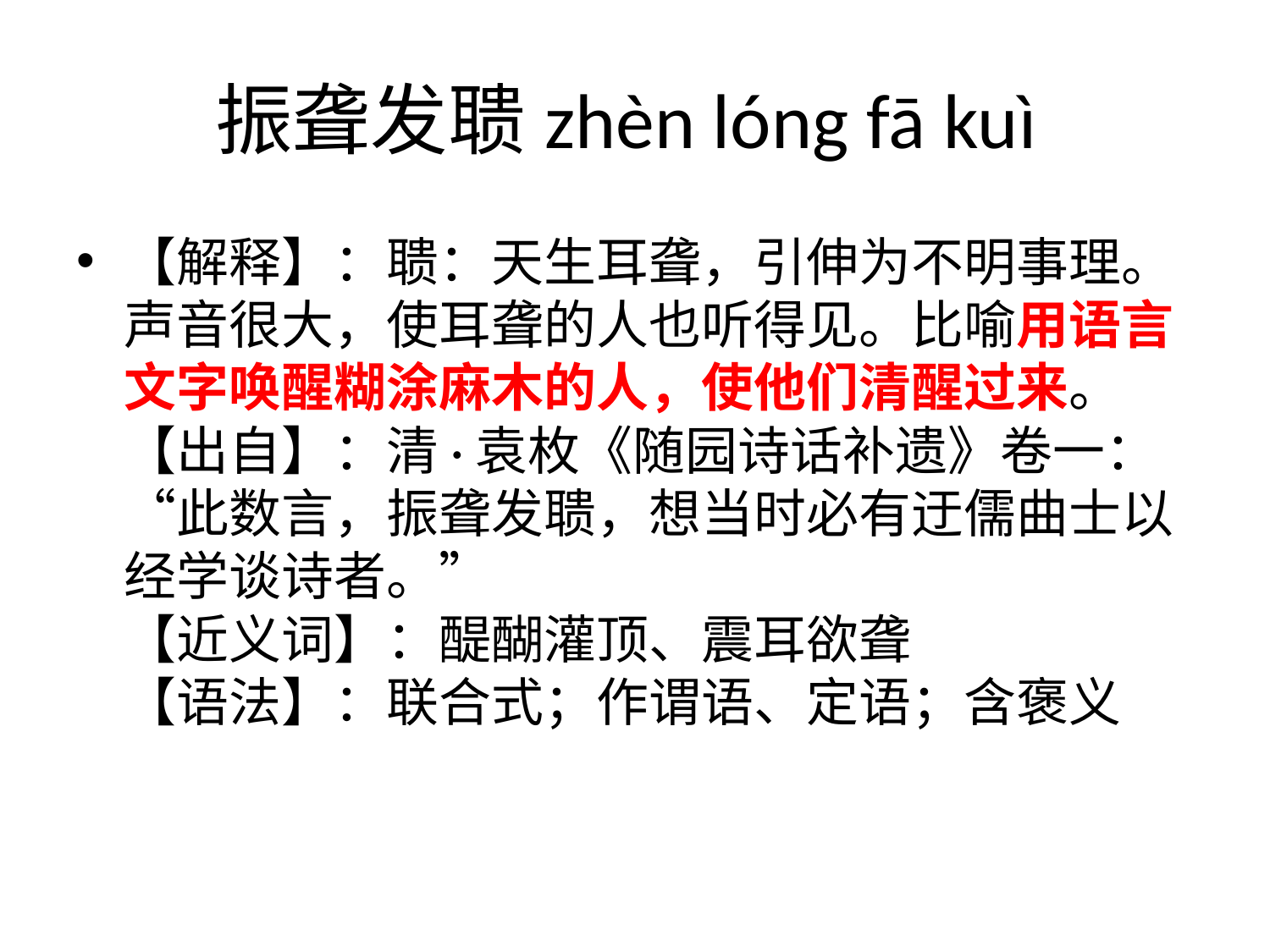

# 振聋发聩zhèn lóng fā kuì
【解释】：聩：天生耳聋，引伸为不明事理。声音很大，使耳聋的人也听得见。比喻用语言文字唤醒糊涂麻木的人，使他们清醒过来。
【出自】：清·袁枚《随园诗话补遗》卷一：“此数言，振聋发聩，想当时必有迂儒曲士以经学谈诗者。”
【近义词】：醍醐灌顶、震耳欲聋
【语法】：联合式；作谓语、定语；含褒义